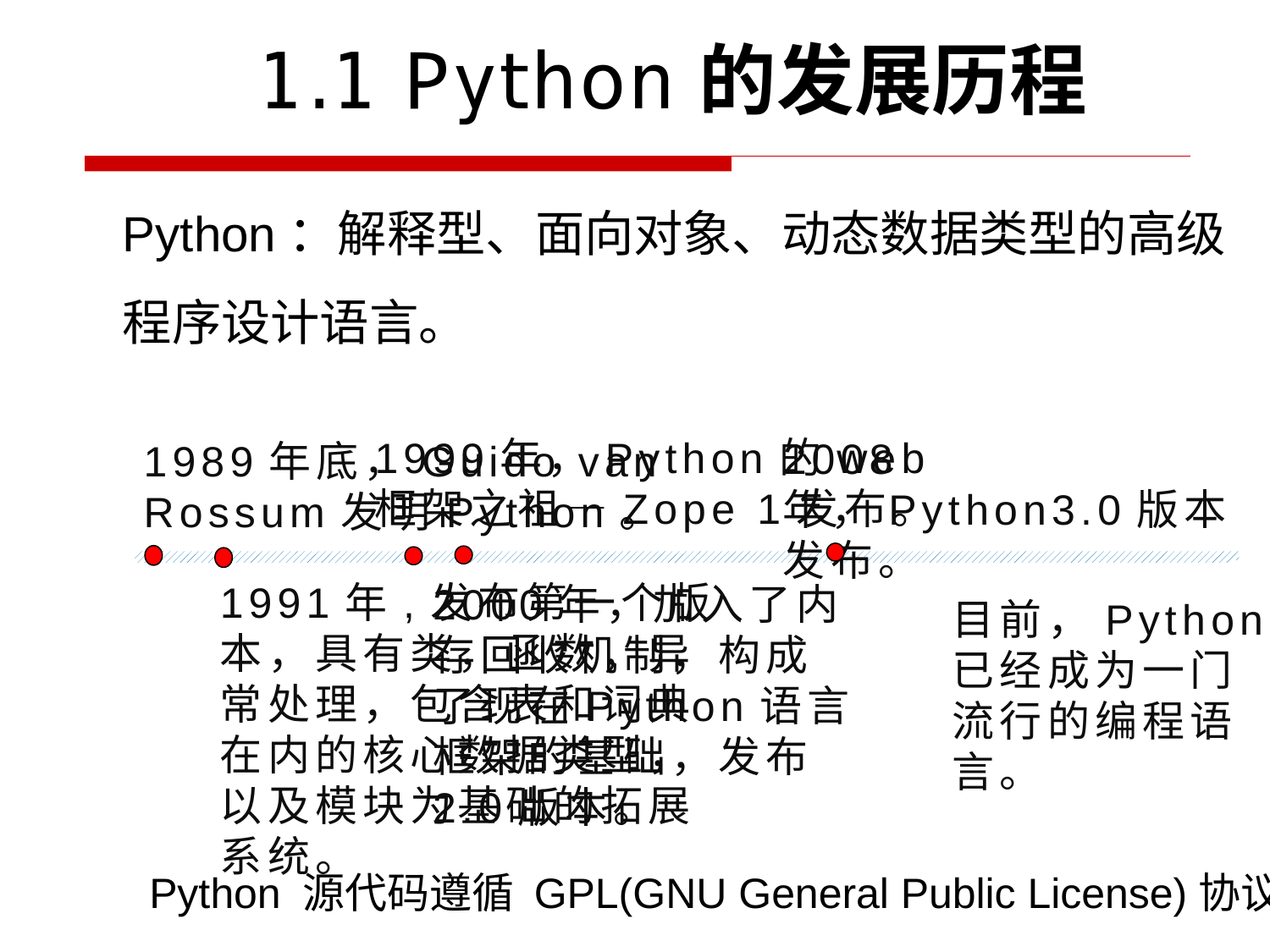

1.1 Python的发展历程

Python：解释型、面向对象、动态数据类型的高级程序设计语言。
1999年，Python的web框架之祖—Zope 1发布。
2008年，Python3.0版本发布。
1989年底，Guido van Rossum发明Python。

1991年,发布第一个版本，具有类，函数，异常处理，包含表和词典在内的核心数据类型，以及模块为基础的拓展系统。
2000年，加入了内存回收机制，构成了现在Python语言框架的基础，发布2.0版本。
目前，Python已经成为一门流行的编程语言。
Python 源代码遵循 GPL(GNU General Public License)协议